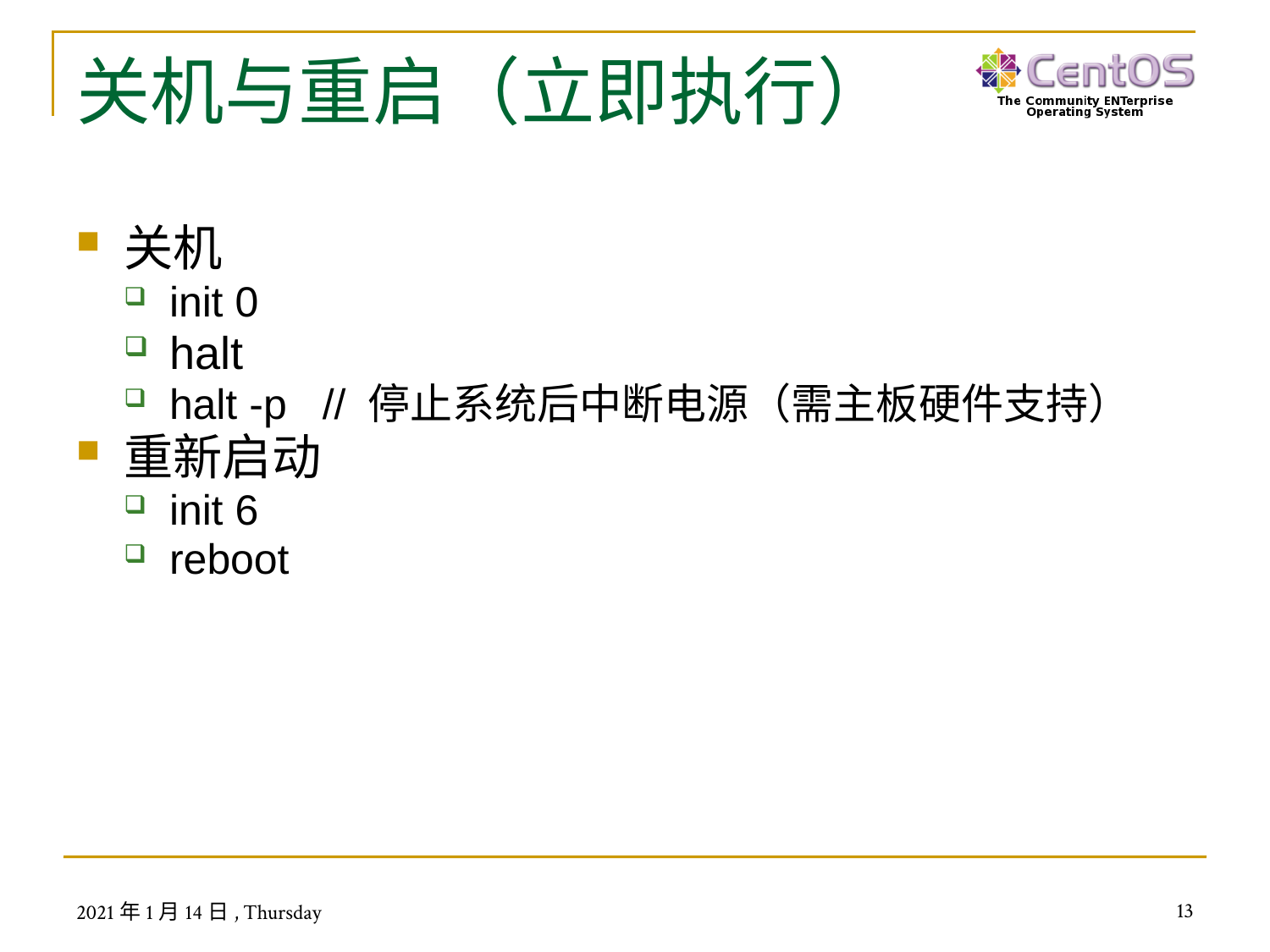

# 关机与重启（立即执行）
关机
init 0
halt
halt -p   // 停止系统后中断电源（需主板硬件支持）
重新启动
init 6
reboot

2021年1月14日, Thursday
13